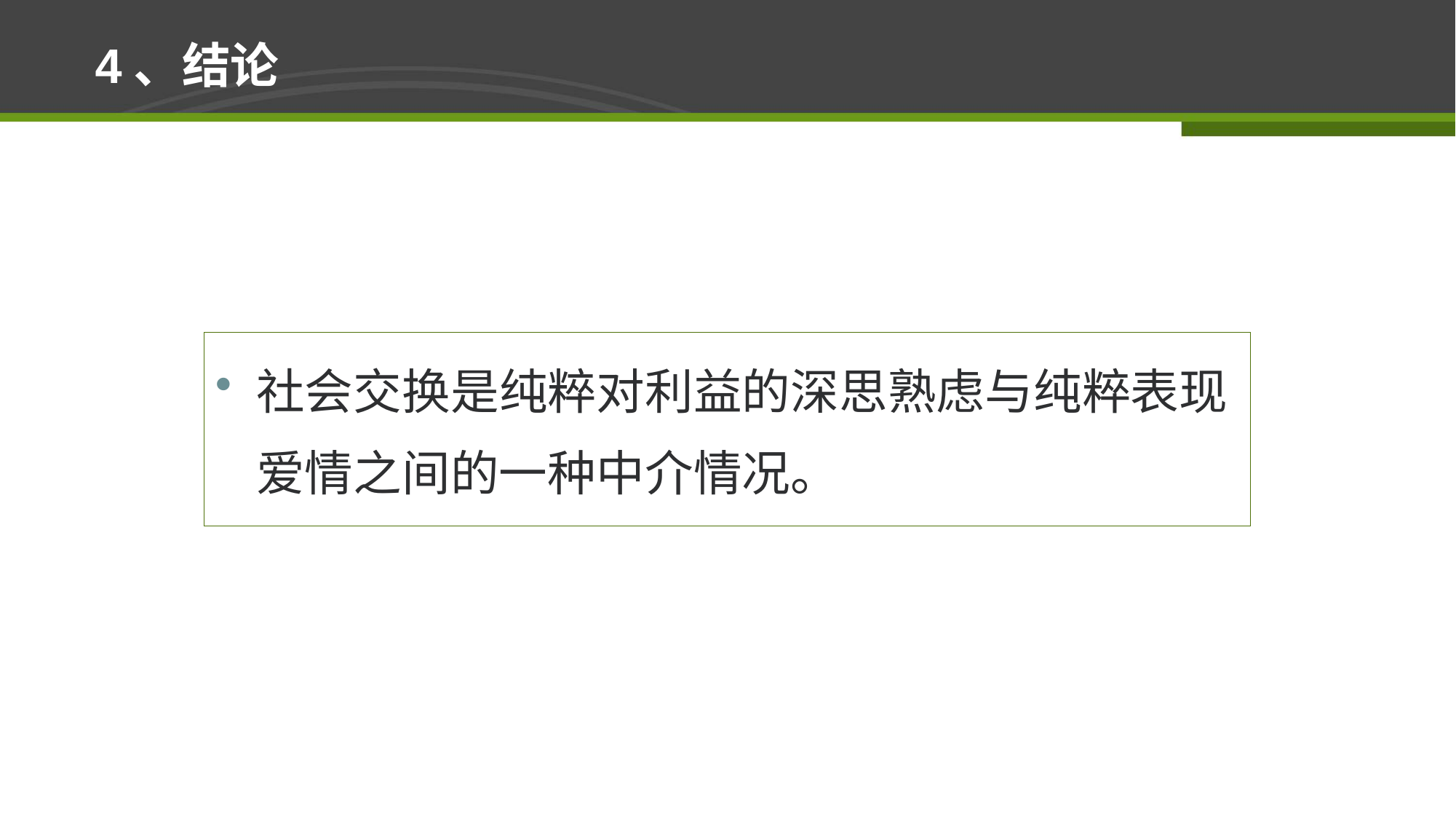

4、结论
社会交换是纯粹对利益的深思熟虑与纯粹表现爱情之间的一种中介情况。